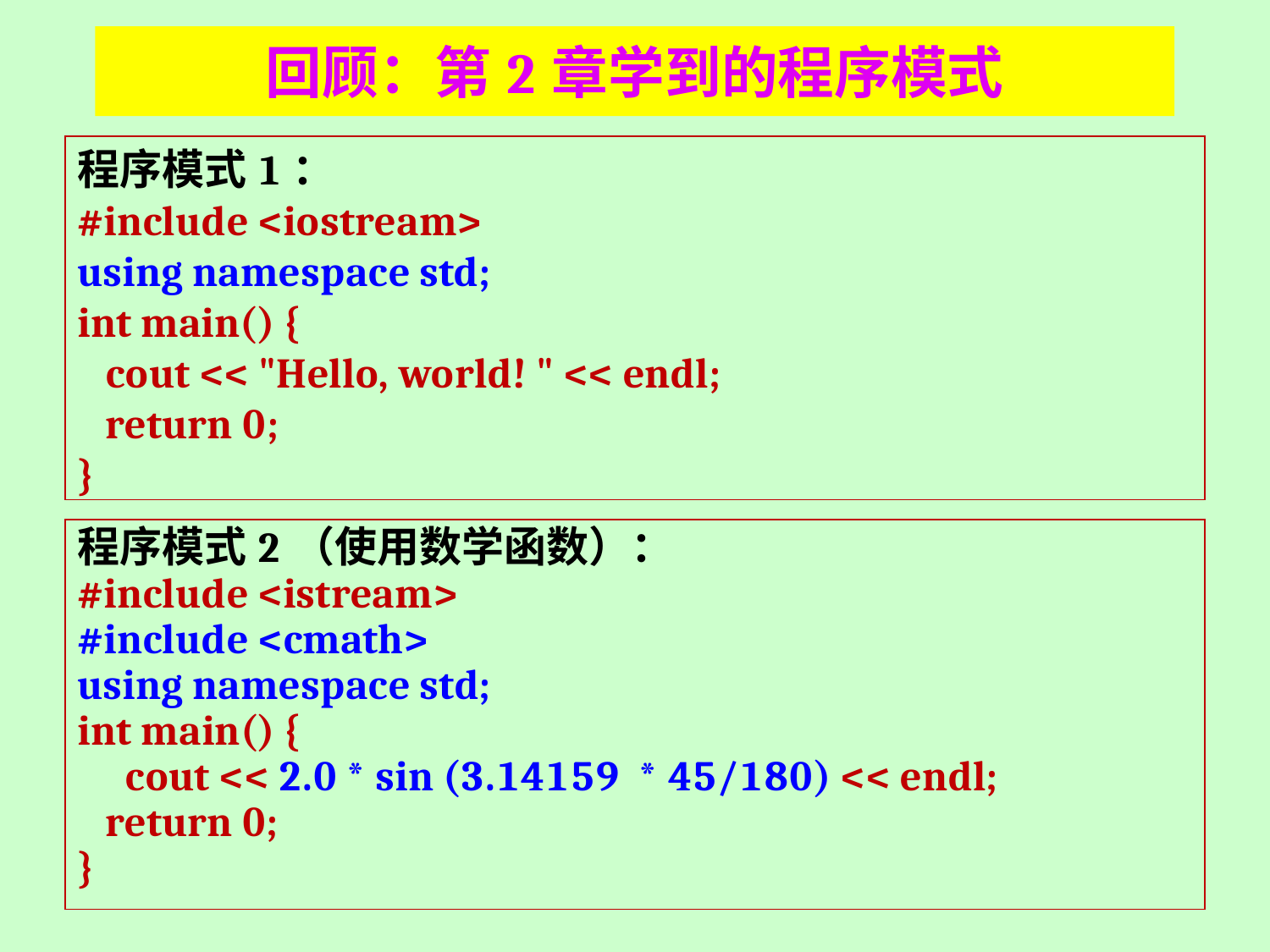

# 回顾：第2章学到的程序模式
程序模式1：
#include <iostream>
using namespace std;
int main() {
   cout << "Hello, world! " << endl;
   return 0;
}
程序模式2（使用数学函数）：
#include <istream>
#include <cmath>
using namespace std;
int main() {
 	cout << 2.0 * sin (3.14159  * 45/180) << endl;
   return 0;
}
2